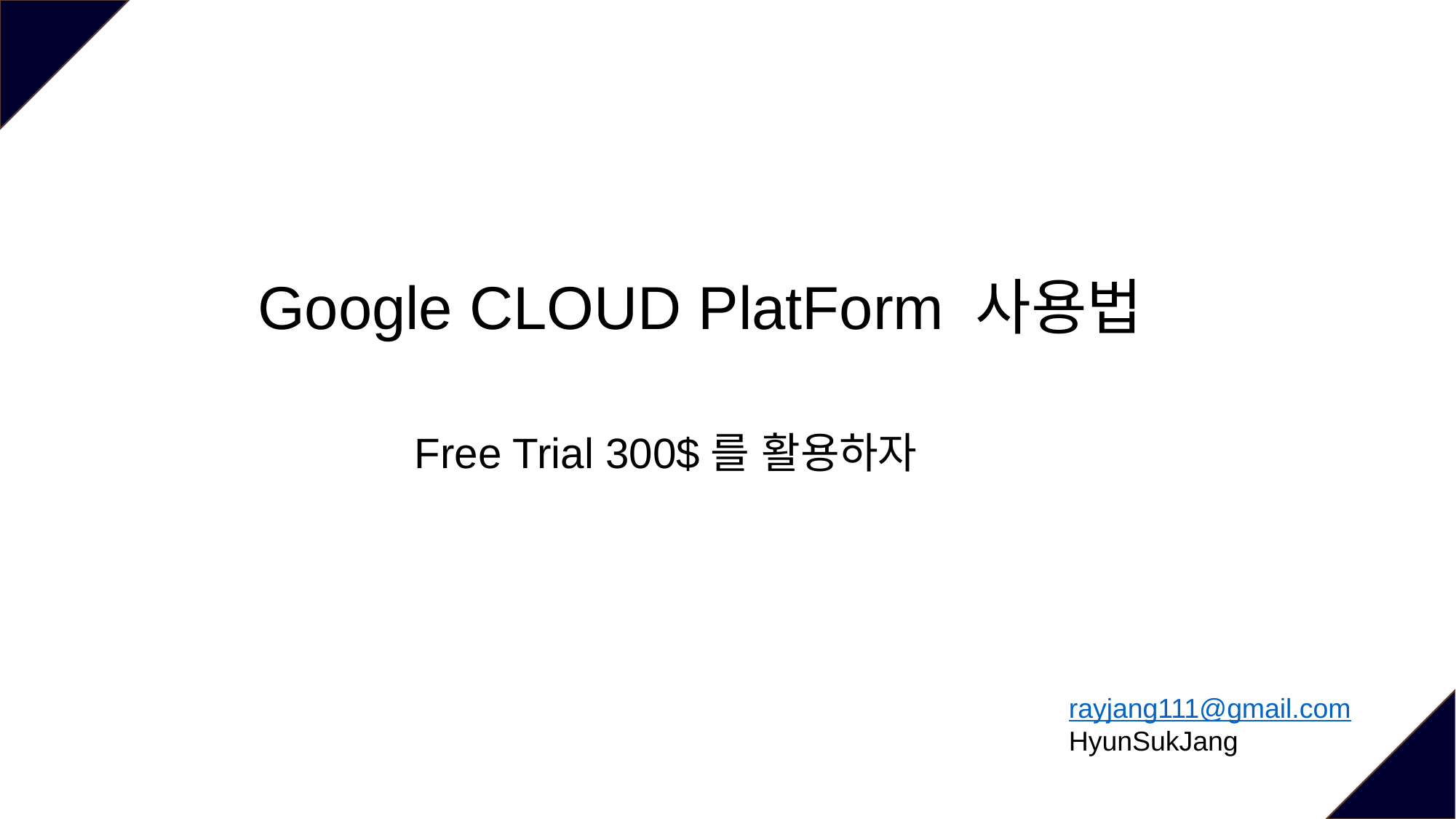

Google CLOUD PlatForm 사용법
Free Trial 300$를 활용하자
rayjang111@gmail.com
HyunSukJang